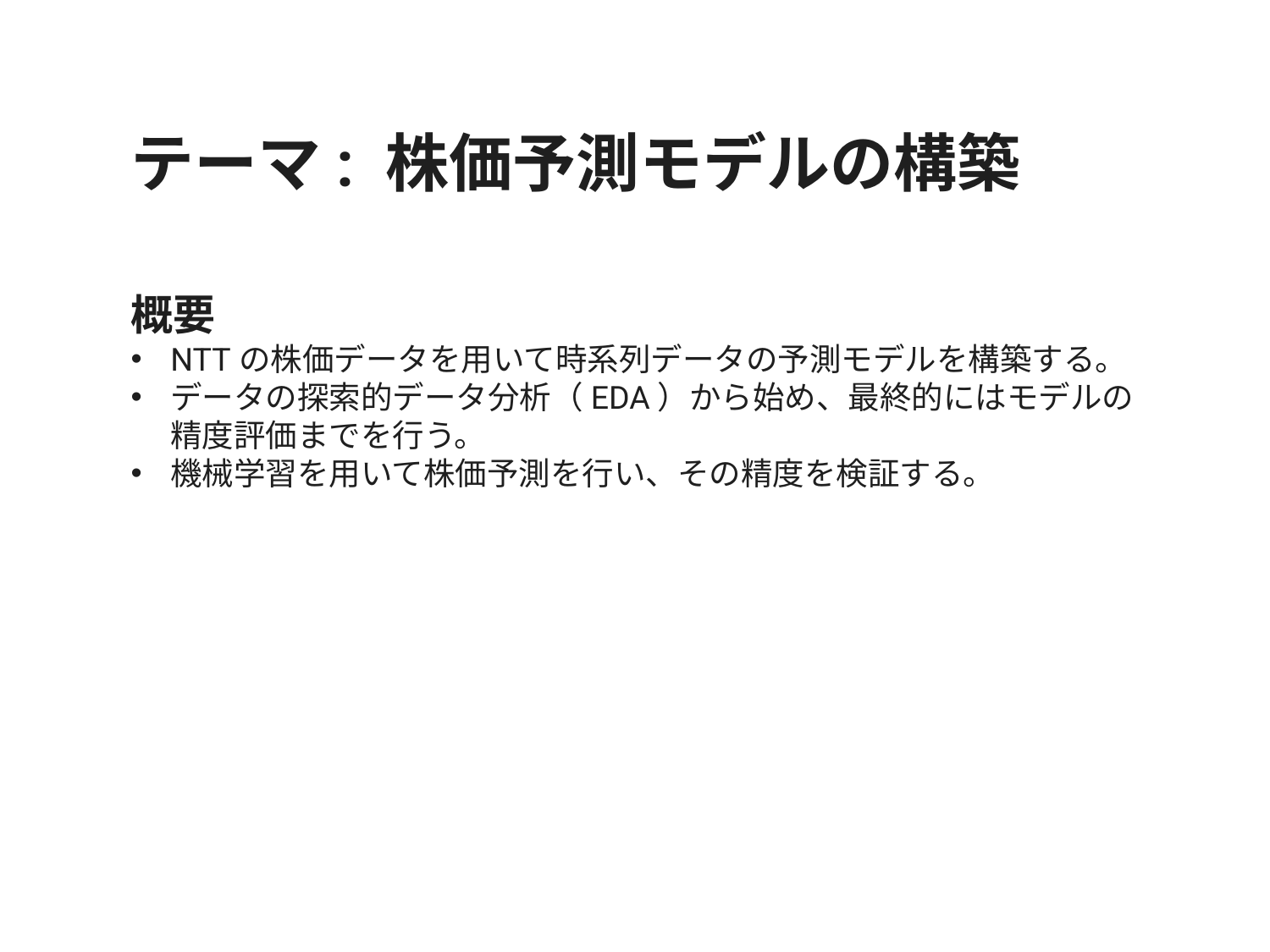

テーマ: 株価予測モデルの構築

概要
NTTの株価データを用いて時系列データの予測モデルを構築する。
データの探索的データ分析（EDA）から始め、最終的にはモデルの精度評価までを行う。
機械学習を用いて株価予測を行い、その精度を検証する。